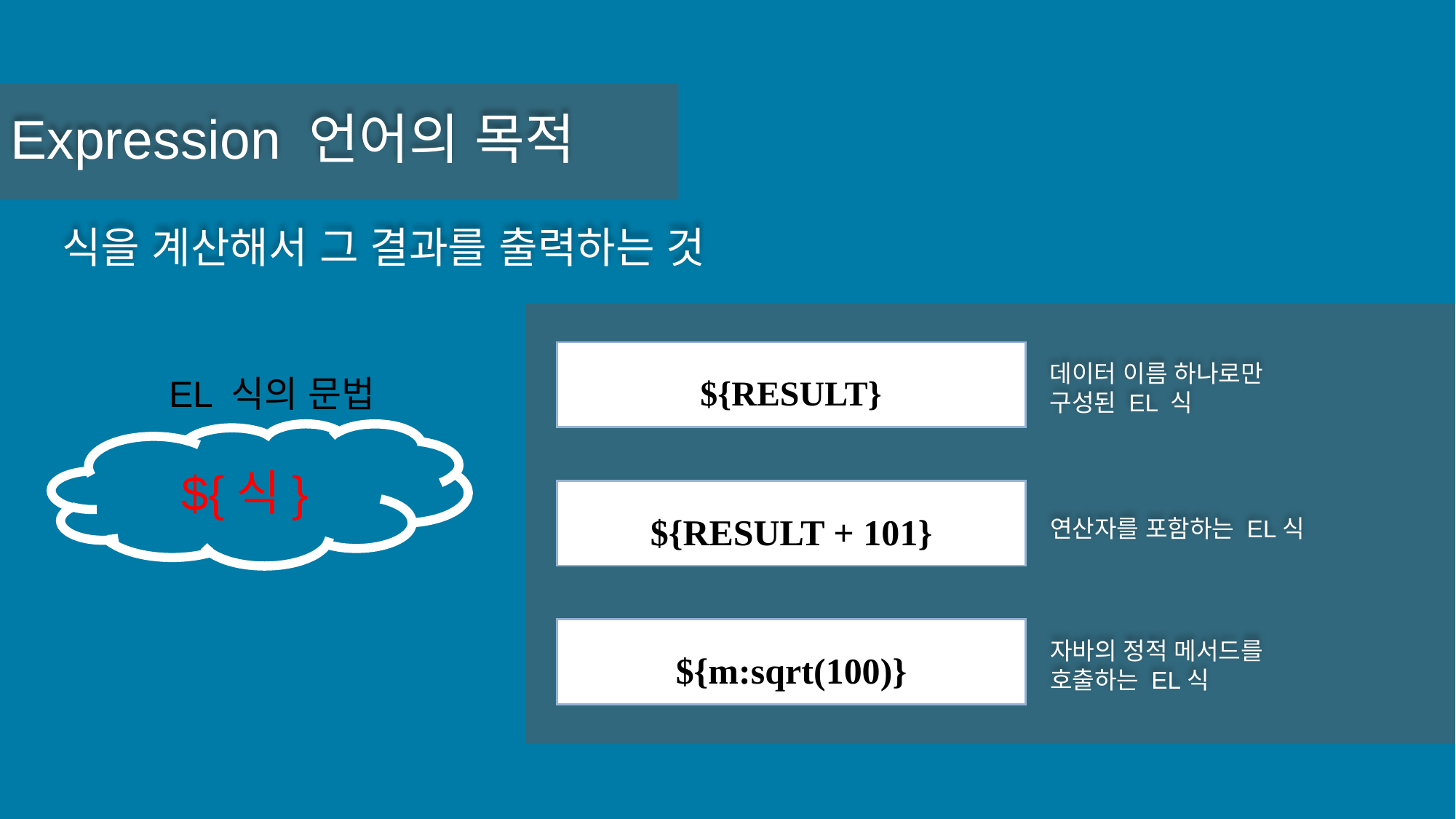

Expression 언어의 목적
식을 계산해서 그 결과를 출력하는 것

| ${RESULT} |
| --- |
데이터 이름 하나로만
구성된 EL 식
EL 식의 문법
${식}
| ${RESULT + 101} |
| --- |
연산자를 포함하는 EL식
| ${m:sqrt(100)} |
| --- |
자바의 정적 메서드를
호출하는 EL식